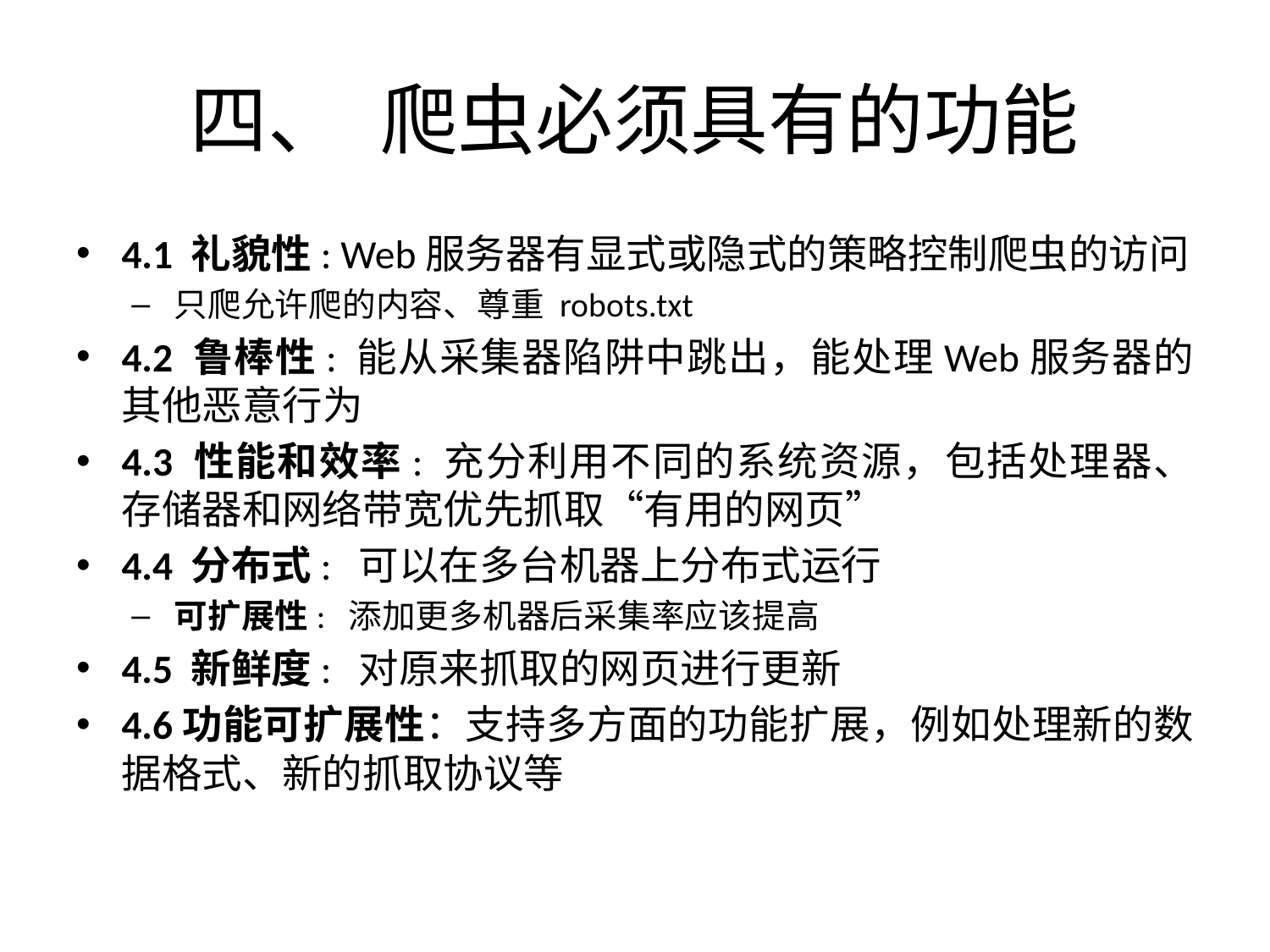

# 四、  爬虫必须具有的功能
4.1 礼貌性: Web服务器有显式或隐式的策略控制爬虫的访问
只爬允许爬的内容、尊重 robots.txt
4.2 鲁棒性: 能从采集器陷阱中跳出，能处理Web服务器的其他恶意行为
4.3 性能和效率: 充分利用不同的系统资源，包括处理器、存储器和网络带宽优先抓取“有用的网页”
4.4 分布式:  可以在多台机器上分布式运行
可扩展性:  添加更多机器后采集率应该提高
4.5 新鲜度:  对原来抓取的网页进行更新
4.6功能可扩展性：支持多方面的功能扩展，例如处理新的数据格式、新的抓取协议等